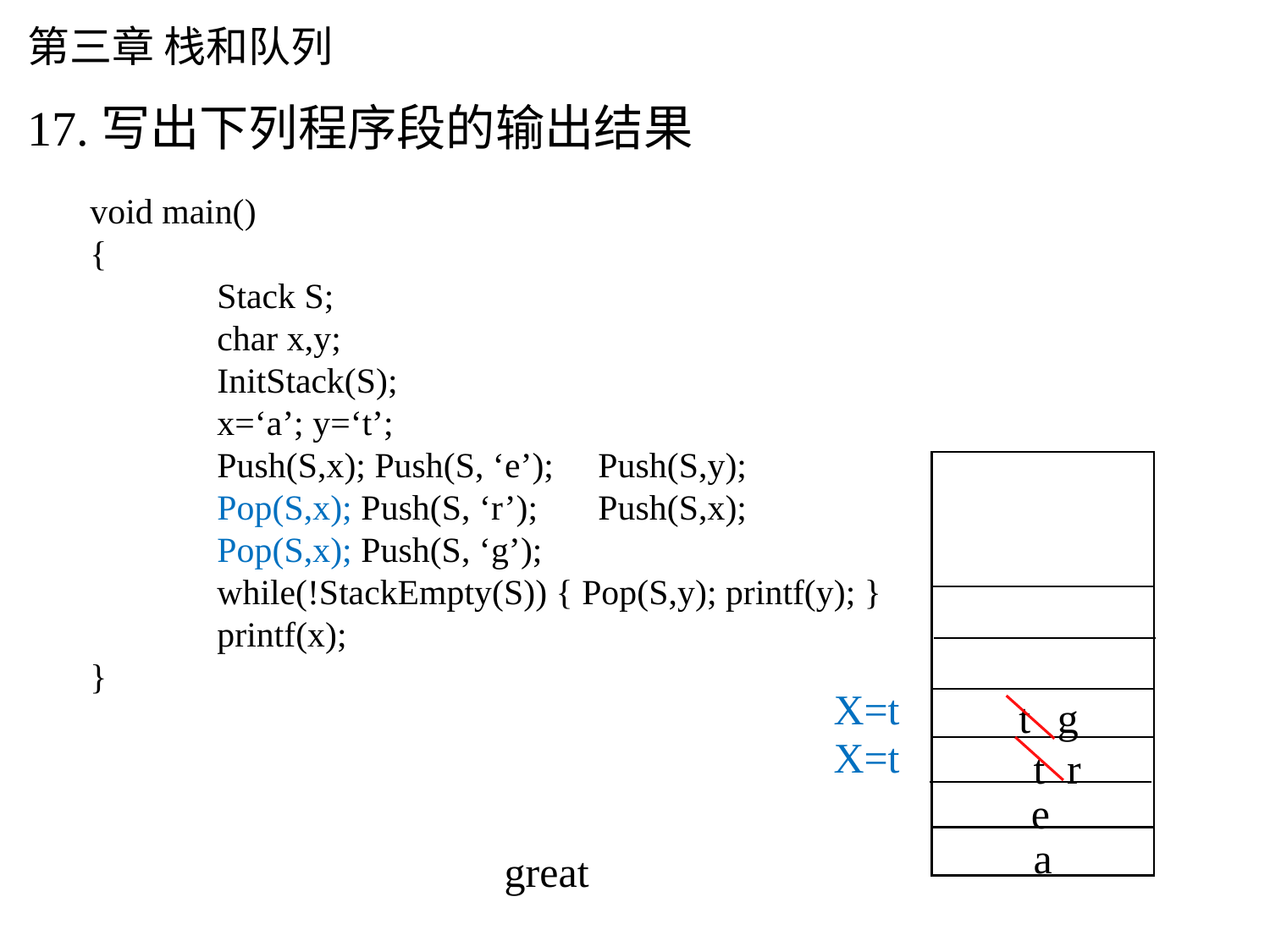

# 第三章 栈和队列
17.写出下列程序段的输出结果
void main()
{
	Stack S;
	char x,y;
	InitStack(S);
	x=‘a’; y=‘t’;
	Push(S,x); Push(S, ‘e’); 	Push(S,y);
	Pop(S,x); Push(S, ‘r’); 	Push(S,x);
	Pop(S,x); Push(S, ‘g’);
	while(!StackEmpty(S)) { Pop(S,y); printf(y); }
	printf(x);
}

X=t
g
t
X=t
r
t
e
a
great